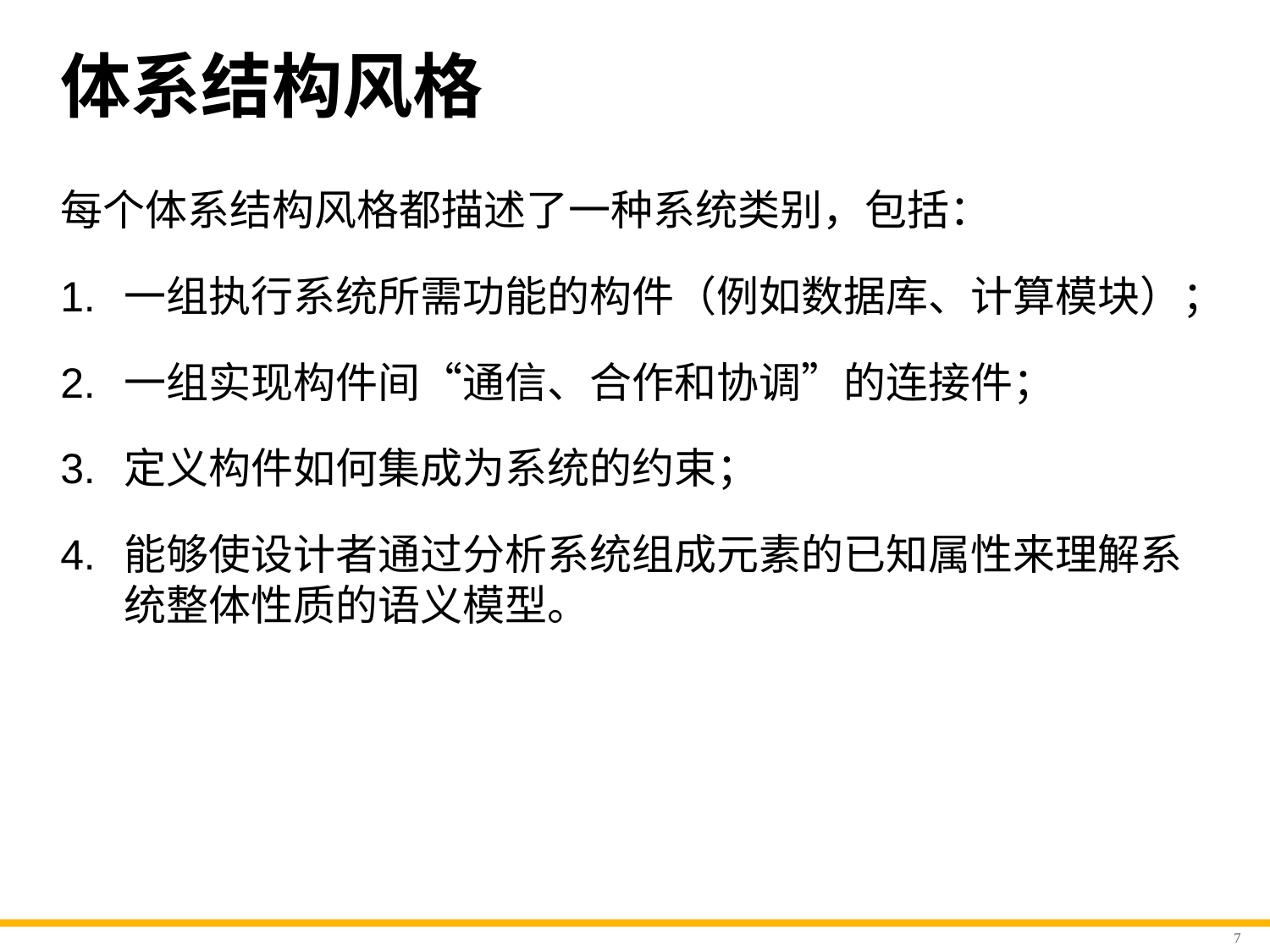

# 体系结构风格
每个体系结构风格都描述了一种系统类别，包括：
一组执行系统所需功能的构件（例如数据库、计算模块）；
一组实现构件间“通信、合作和协调”的连接件；
定义构件如何集成为系统的约束；
能够使设计者通过分析系统组成元素的已知属性来理解系统整体性质的语义模型。
7